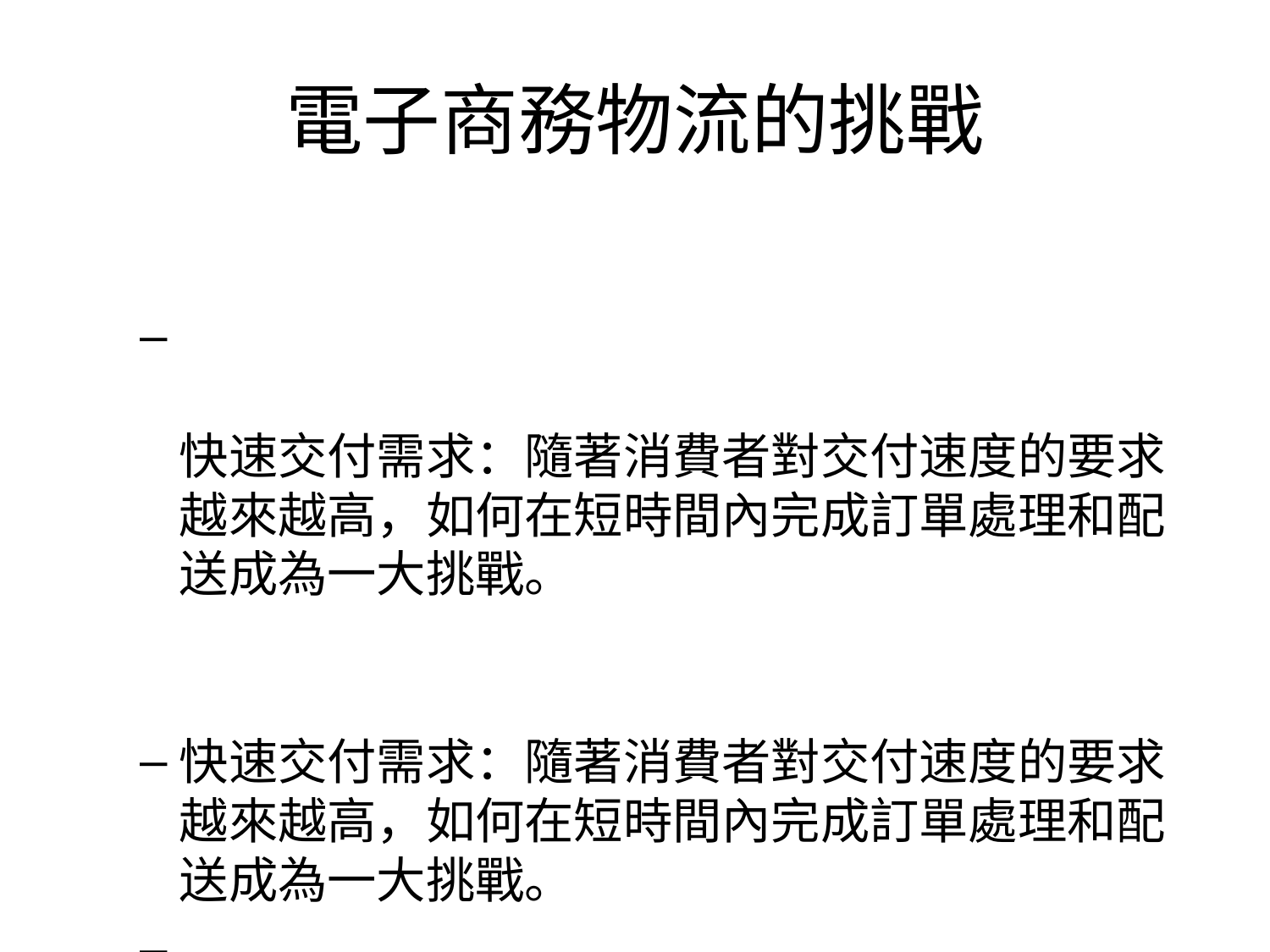

# 電子商務物流的挑戰

快速交付需求：隨著消費者對交付速度的要求越來越高，如何在短時間內完成訂單處理和配送成為一大挑戰。
快速交付需求：隨著消費者對交付速度的要求越來越高，如何在短時間內完成訂單處理和配送成為一大挑戰。
逆向物流：退貨和換貨在電子商務中非常常見，企業需要有完善的逆向物流系統來處理這些需求。
逆向物流：退貨和換貨在電子商務中非常常見，企業需要有完善的逆向物流系統來處理這些需求。
多渠道物流：在電子商務中，企業需要管理來自不同銷售渠道的訂單，這要求物流系統具有高度的整合性和協同能力。
多渠道物流：在電子商務中，企業需要管理來自不同銷售渠道的訂單，這要求物流系統具有高度的整合性和協同能力。